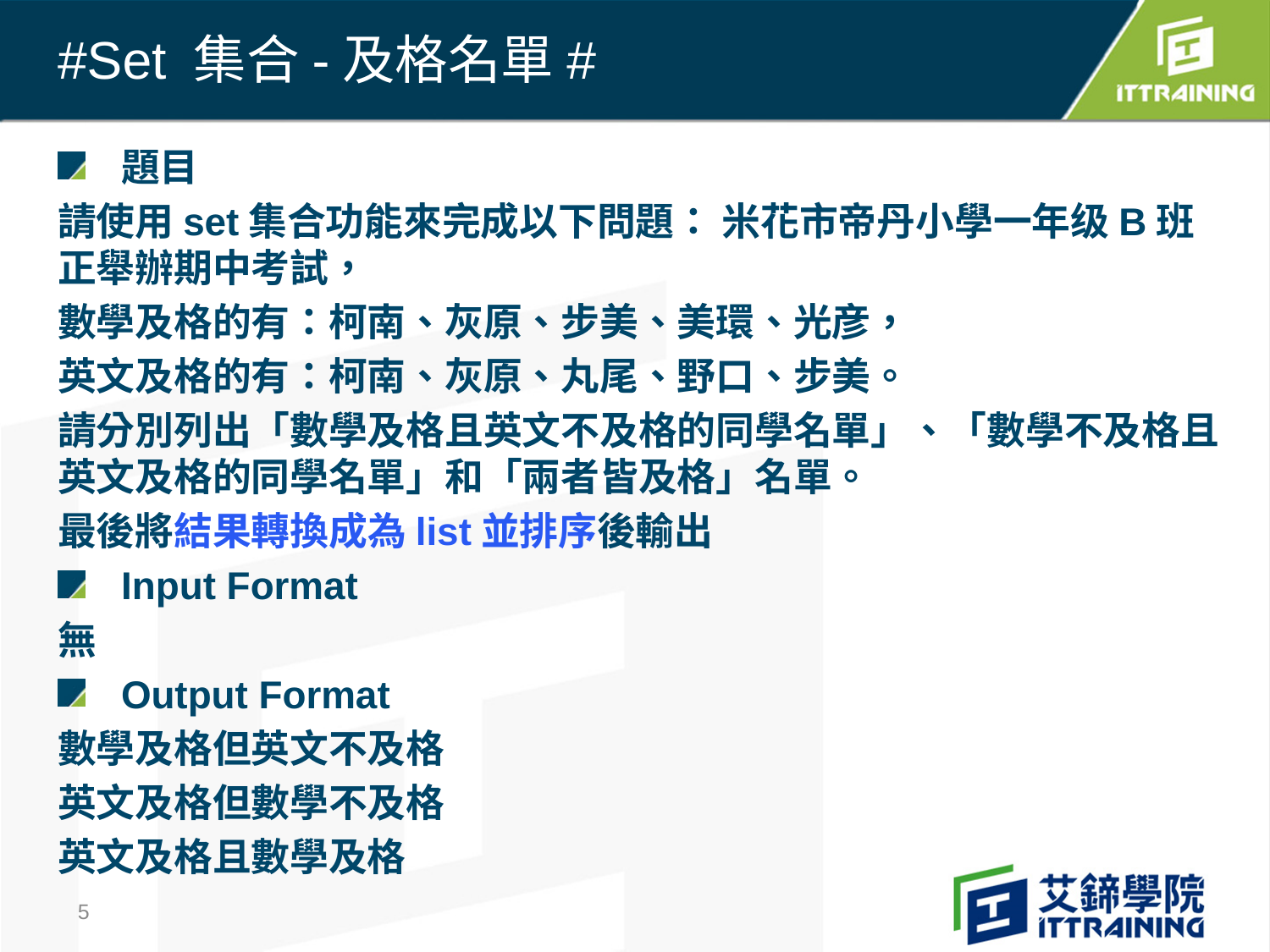

# ﻿#Set 集合-及格名單#
題目
請使用set集合功能來完成以下問題： 米花市帝丹小學一年级B班正舉辦期中考試，
數學及格的有：柯南、灰原、步美、美環、光彦，
英文及格的有：柯南、灰原、丸尾、野口、步美。
請分別列出「數學及格且英文不及格的同學名單」、「數學不及格且英文及格的同學名單」和「兩者皆及格」名單。
最後將結果轉換成為list並排序後輸出
Input Format
無
Output Format
數學及格但英文不及格
英文及格但數學不及格
英文及格且數學及格
5